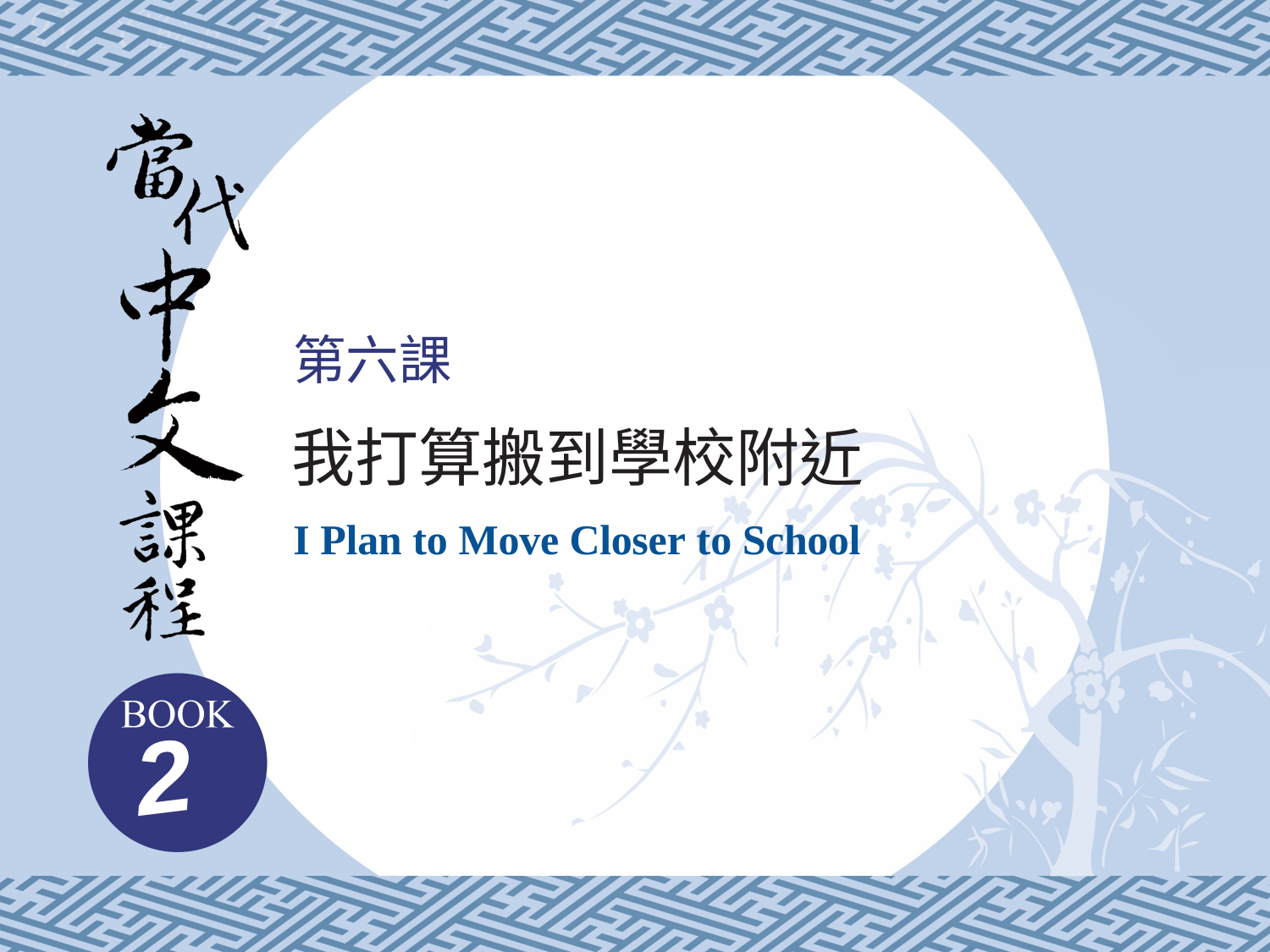

第六課
我打算搬到學校附近
I Plan to Move Closer to School
2